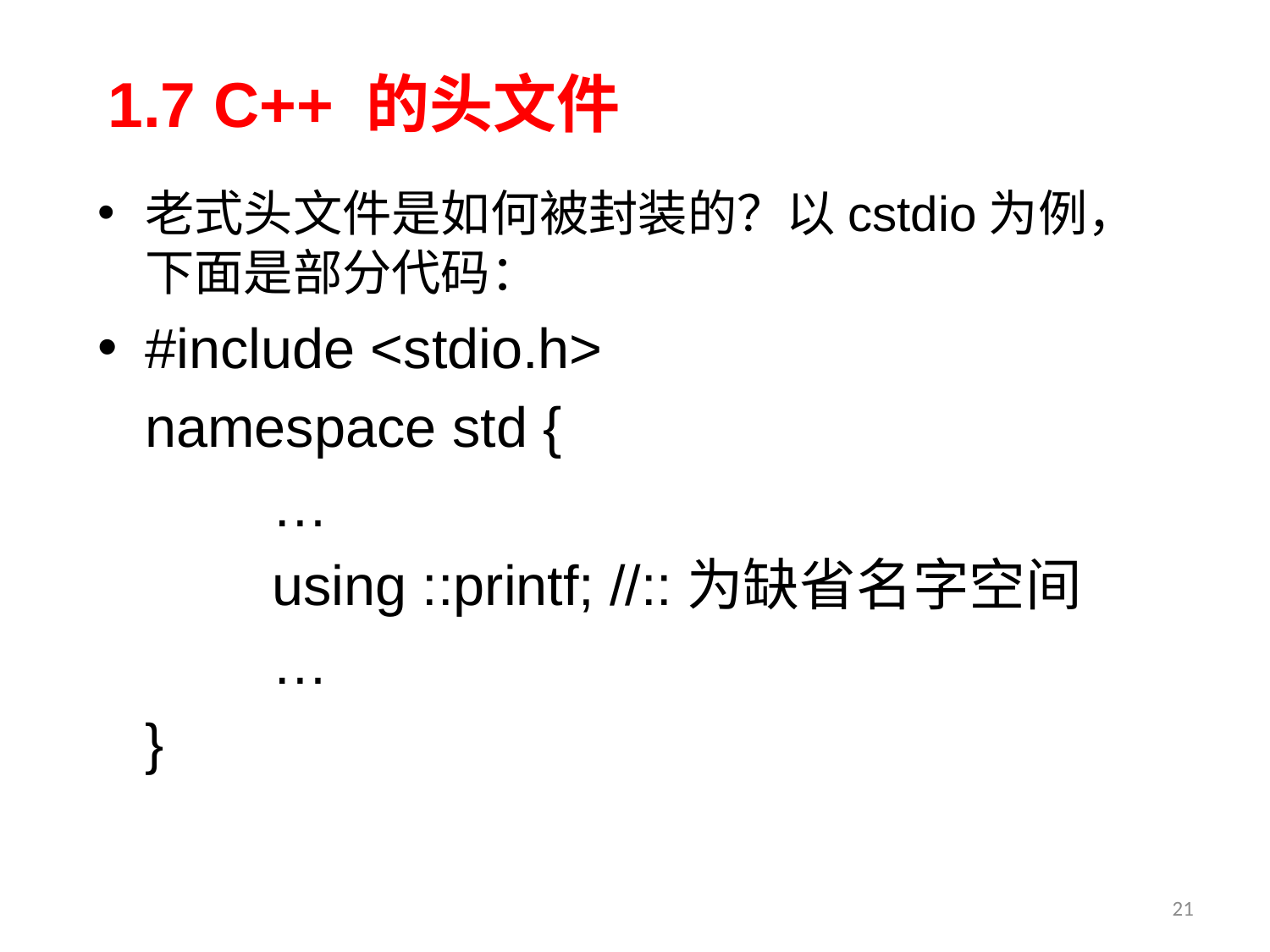

1.7 C++ 的头文件
老式头文件是如何被封装的？以cstdio为例，下面是部分代码：
#include <stdio.h>
	namespace std {
   		…
		using ::printf; //::为缺省名字空间
   		…
	}
21